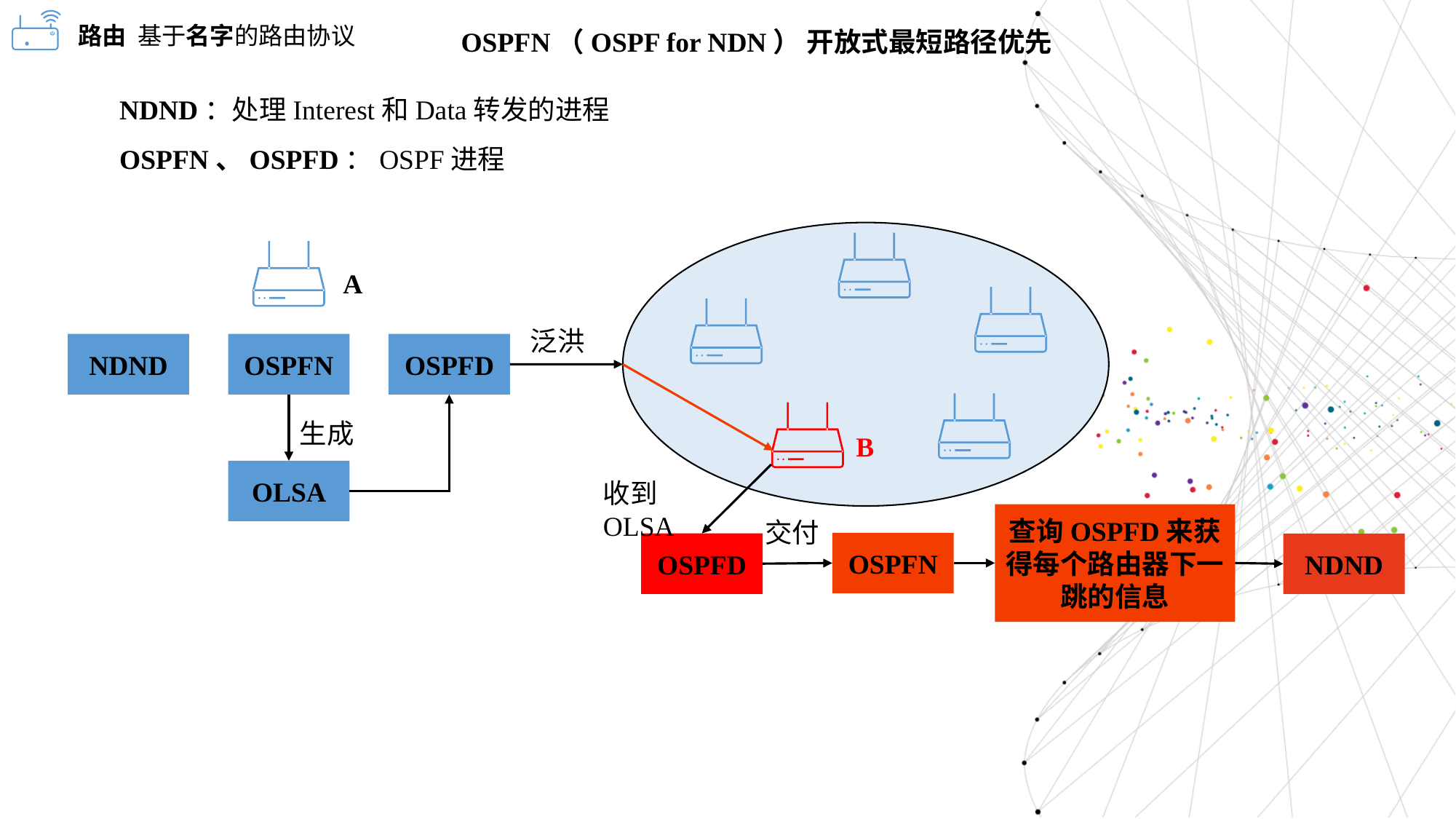

OSPFN（OSPF for NDN） 开放式最短路径优先

路由  基于名字的路由协议
NDND：处理Interest和Data转发的进程
OSPFN、OSPFD：OSPF进程

A
泛洪
OSPFD
OSPFN
NDND
生成
B
OLSA
收到OLSA
查询OSPFD来获得每个路由器下一跳的信息
交付
OSPFN
OSPFD
NDND